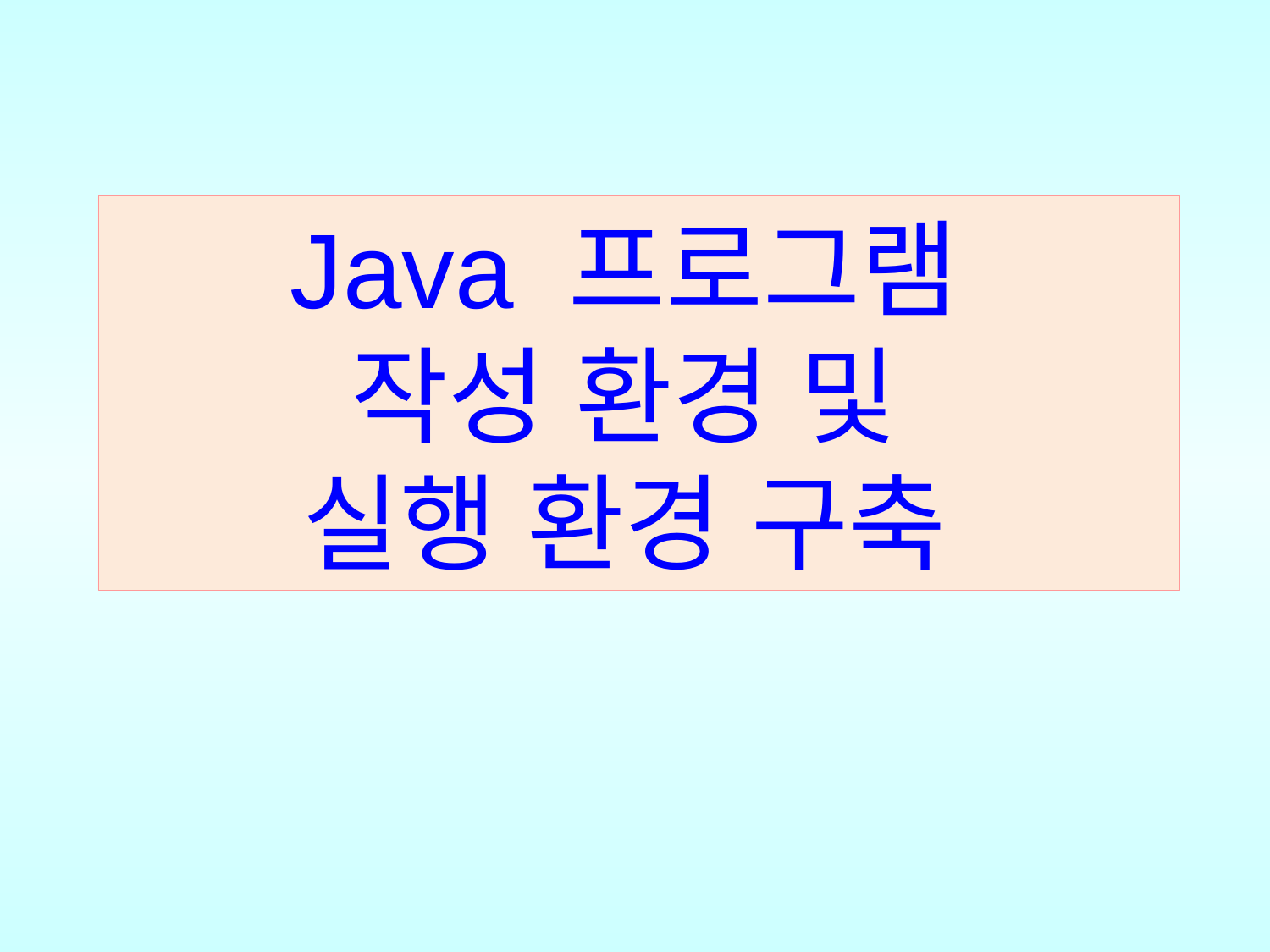

Java 프로그램
작성 환경 및
실행 환경 구축